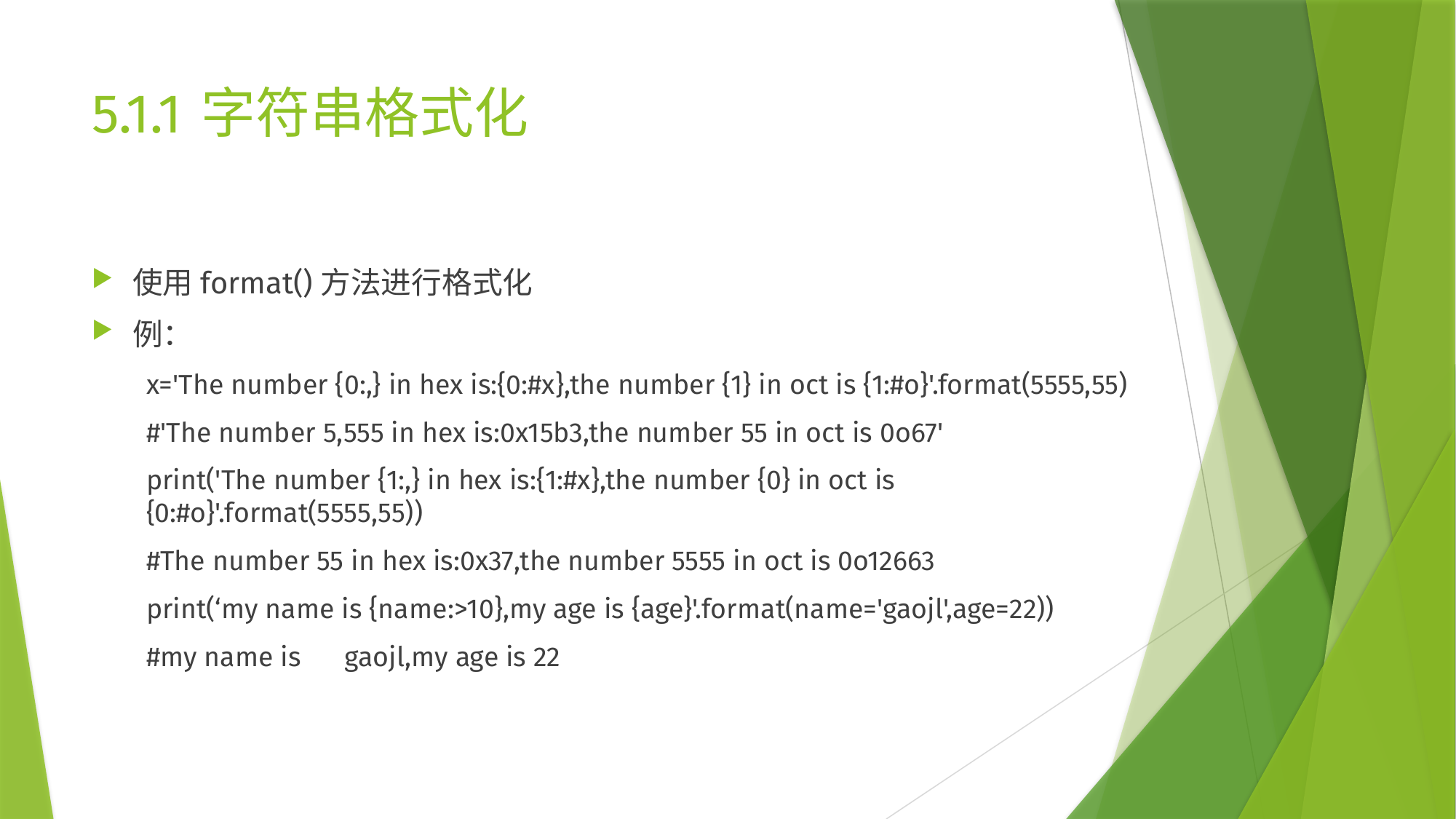

# 5.1.1	字符串格式化
使用format()方法进行格式化
例：
x='The number {0:,} in hex is:{0:#x},the number {1} in oct is {1:#o}'.format(5555,55)
#'The number 5,555 in hex is:0x15b3,the number 55 in oct is 0o67'
print('The number {1:,} in hex is:{1:#x},the number {0} in oct is {0:#o}'.format(5555,55))
#The number 55 in hex is:0x37,the number 5555 in oct is 0o12663
print(‘my name is {name:>10},my age is {age}'.format(name='gaojl',age=22))
#my name is      gaojl,my age is 22